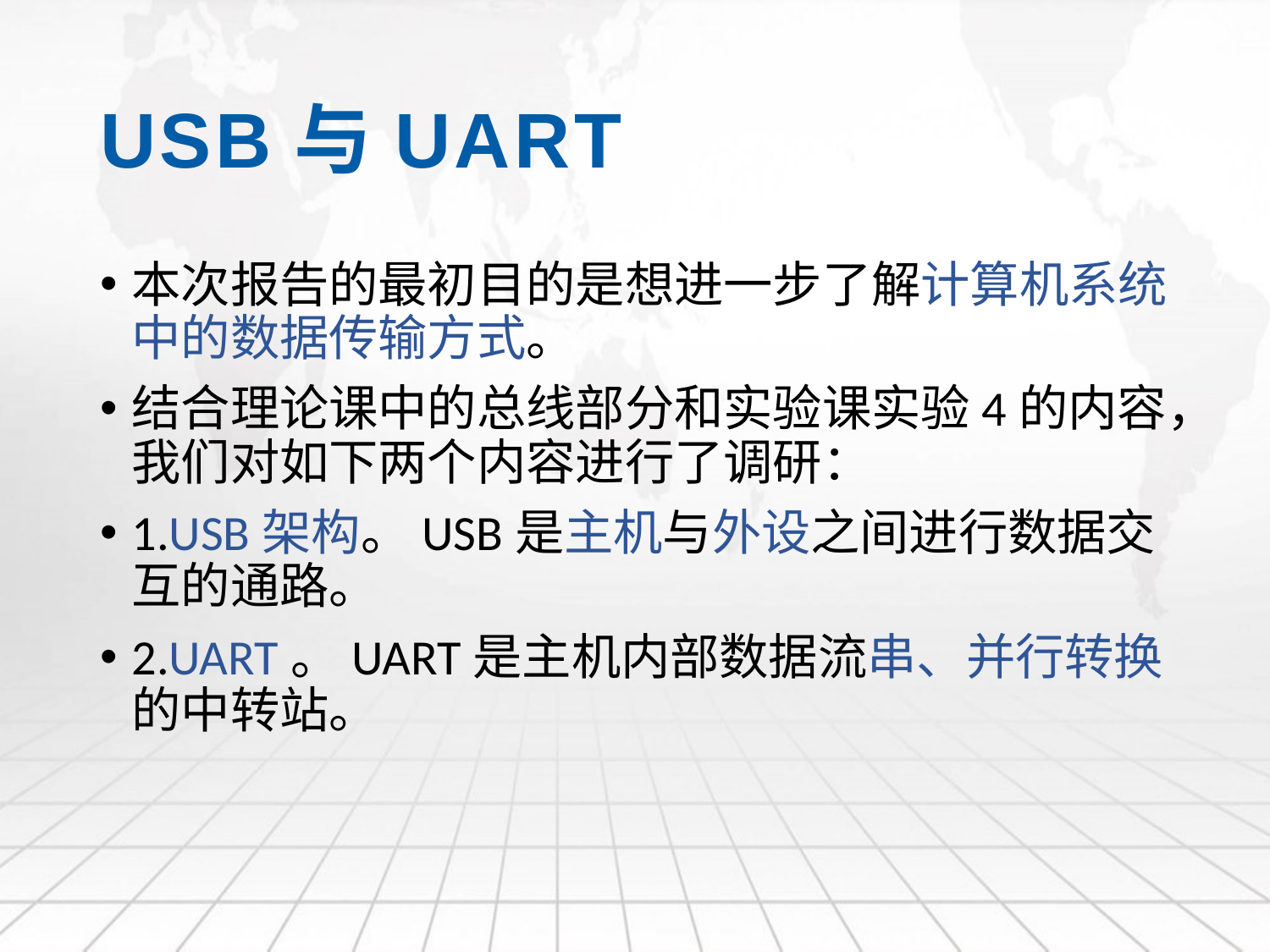

# USB与UART
本次报告的最初目的是想进一步了解计算机系统中的数据传输方式。
结合理论课中的总线部分和实验课实验4的内容，我们对如下两个内容进行了调研：
1.USB架构。USB是主机与外设之间进行数据交互的通路。
2.UART。UART是主机内部数据流串、并行转换的中转站。